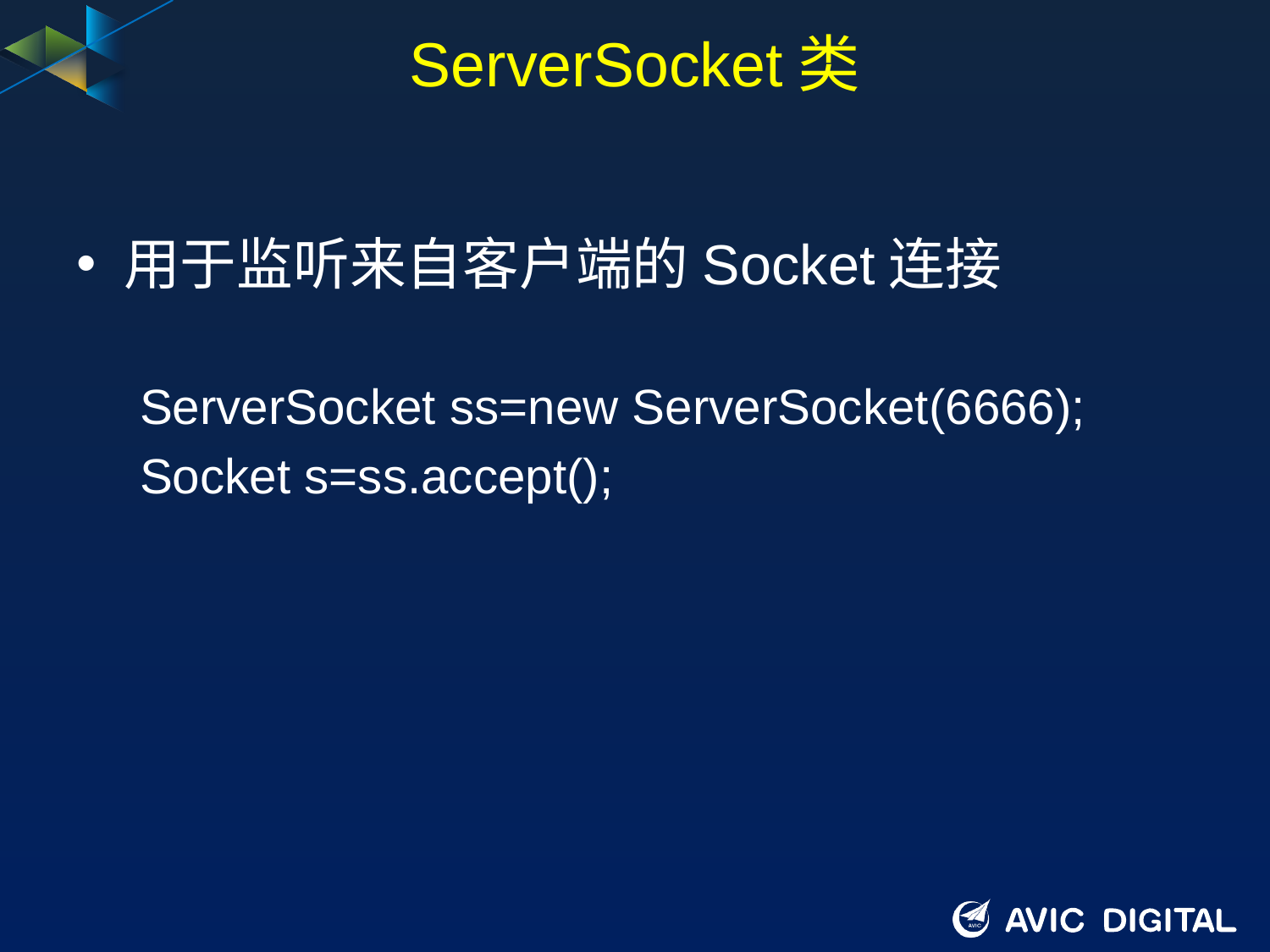

# ServerSocket类
用于监听来自客户端的Socket连接

ServerSocket ss=new ServerSocket(6666);
Socket s=ss.accept();